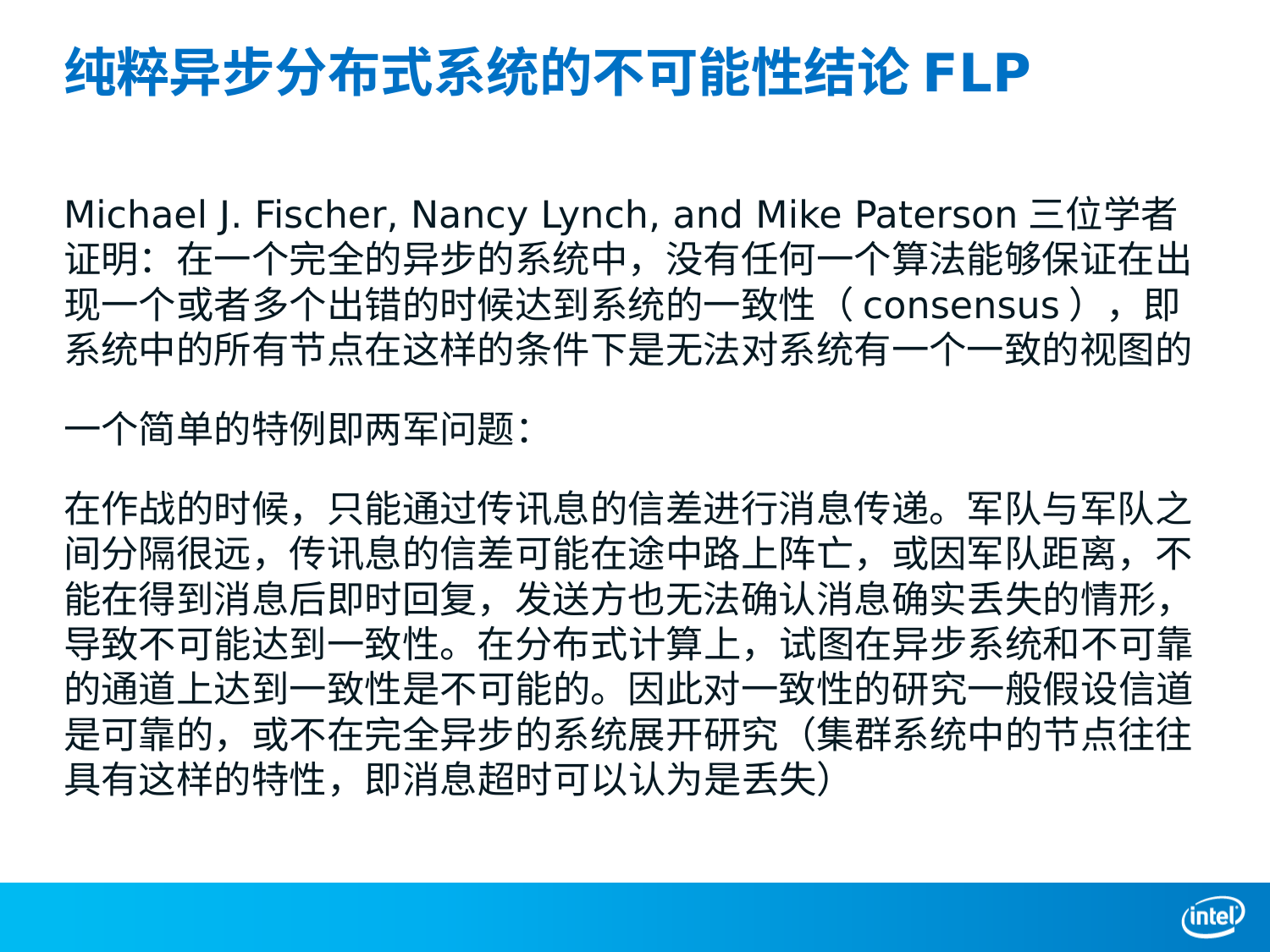

# 纯粹异步分布式系统的不可能性结论FLP
Michael J. Fischer, Nancy Lynch, and Mike Paterson三位学者证明：在一个完全的异步的系统中，没有任何一个算法能够保证在出现一个或者多个出错的时候达到系统的一致性（consensus），即系统中的所有节点在这样的条件下是无法对系统有一个一致的视图的
一个简单的特例即两军问题：
在作战的时候，只能通过传讯息的信差进行消息传递。军队与军队之间分隔很远，传讯息的信差可能在途中路上阵亡，或因军队距离，不能在得到消息后即时回复，发送方也无法确认消息确实丢失的情形，导致不可能达到一致性。在分布式计算上，试图在异步系统和不可靠的通道上达到一致性是不可能的。因此对一致性的研究一般假设信道是可靠的，或不在完全异步的系统展开研究（集群系统中的节点往往具有这样的特性，即消息超时可以认为是丢失）